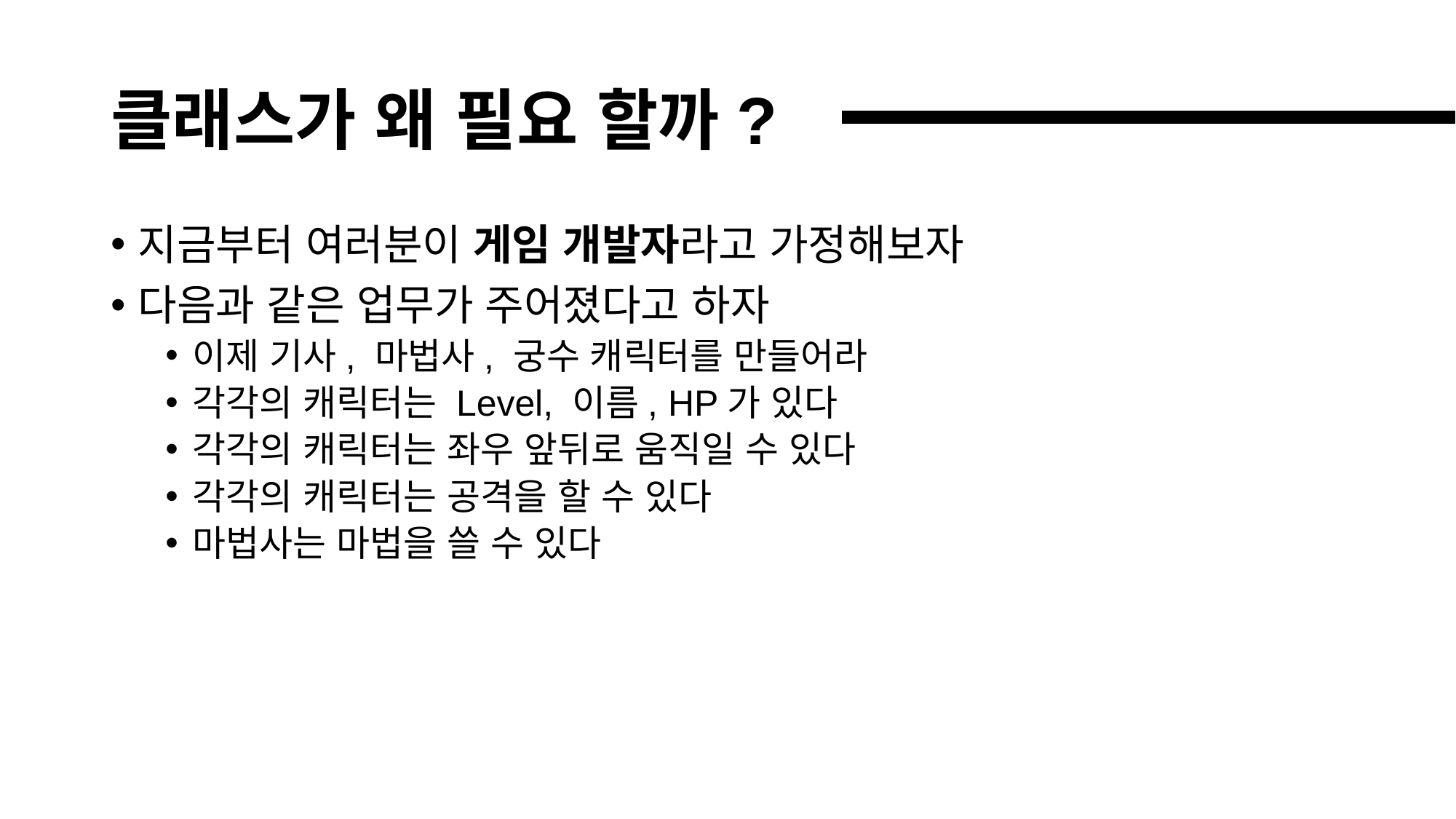

# 클래스가 왜 필요 할까?

지금부터 여러분이 게임 개발자라고 가정해보자
다음과 같은 업무가 주어졌다고 하자
이제 기사, 마법사, 궁수 캐릭터를 만들어라
각각의 캐릭터는 Level, 이름, HP가 있다
각각의 캐릭터는 좌우 앞뒤로 움직일 수 있다
각각의 캐릭터는 공격을 할 수 있다
마법사는 마법을 쓸 수 있다